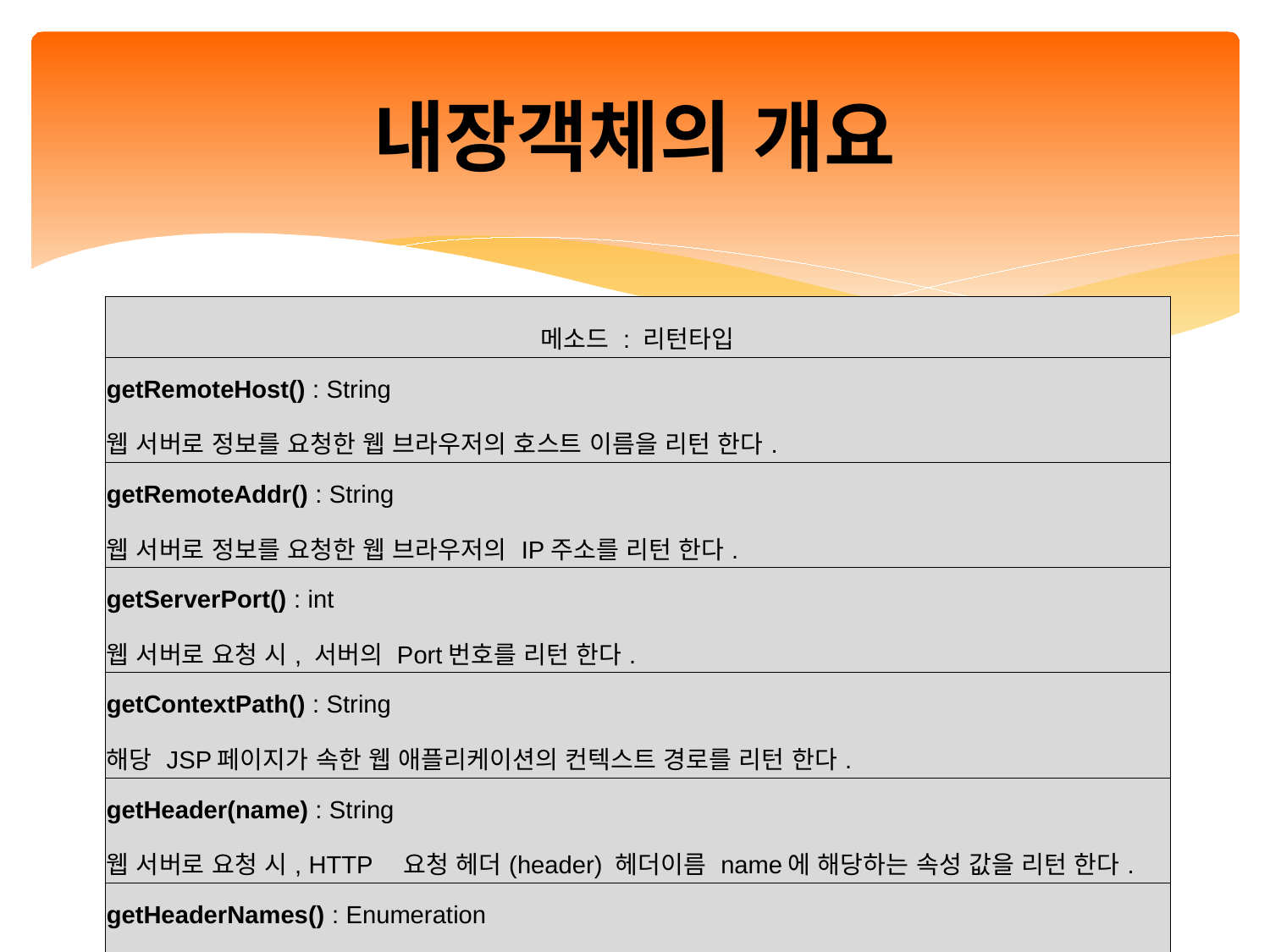

# 내장객체의 개요
| 메소드 : 리턴타입 |
| --- |
| getRemoteHost() : String 웹 서버로 정보를 요청한 웹 브라우저의 호스트 이름을 리턴 한다. |
| getRemoteAddr() : String 웹 서버로 정보를 요청한 웹 브라우저의 IP주소를 리턴 한다. |
| getServerPort() : int 웹 서버로 요청 시, 서버의 Port번호를 리턴 한다. |
| getContextPath() : String 해당 JSP페이지가 속한 웹 애플리케이션의 컨텍스트 경로를 리턴 한다. |
| getHeader(name) : String 웹 서버로 요청 시, HTTP　요청 헤더(header) 헤더이름 name에 해당하는 속성 값을 리턴 한다. |
| getHeaderNames() : Enumeration 웹 서버로 요청 시, HTTP　요청 헤더(header)에 있는 모든 헤더이름을 리턴 한다. |